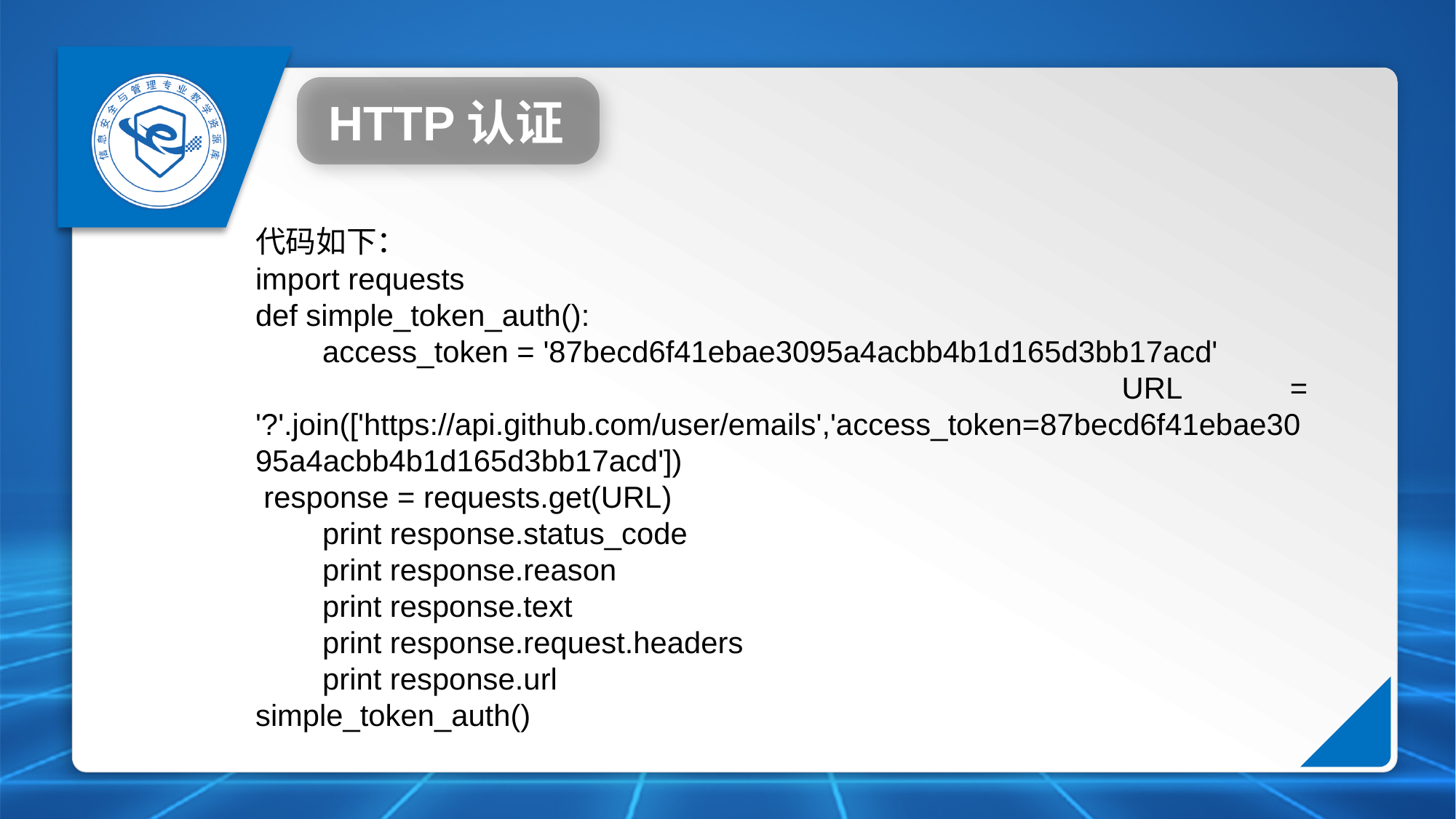

HTTP认证
代码如下：
import requests
def simple_token_auth():
        access_token = '87becd6f41ebae3095a4acbb4b1d165d3bb17acd'
        URL = '?'.join(['https://api.github.com/user/emails','access_token=87becd6f41ebae3095a4acbb4b1d165d3bb17acd'])
 response = requests.get(URL)
        print response.status_code
        print response.reason
        print response.text
        print response.request.headers
        print response.url
simple_token_auth()